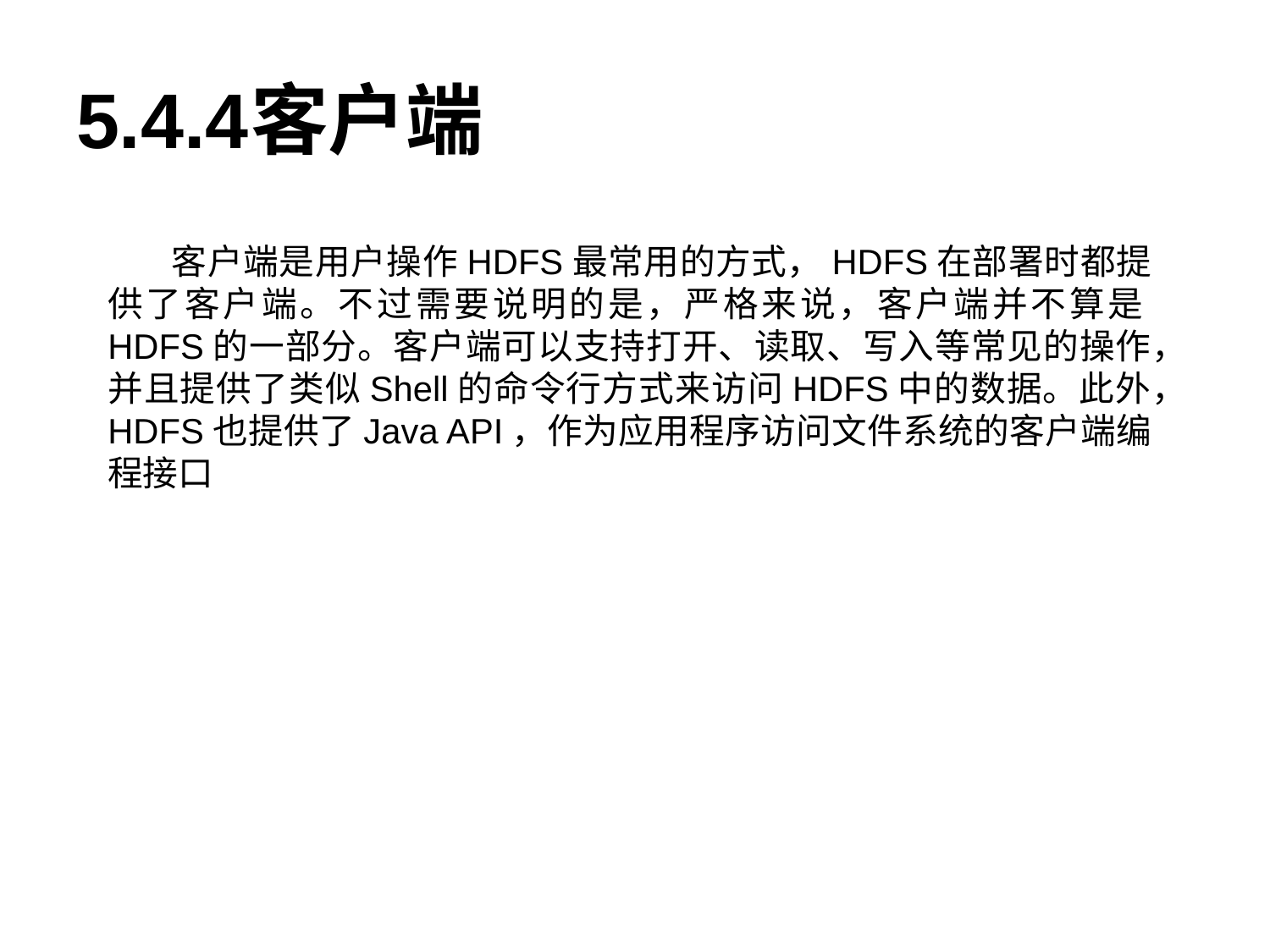

5.4.4	客户端
  客户端是用户操作HDFS最常用的方式，HDFS在部署时都提供了客户端。不过需要说明的是，严格来说，客户端并不算是HDFS的一部分。客户端可以支持打开、读取、写入等常见的操作，并且提供了类似Shell的命令行方式来访问HDFS中的数据。此外，HDFS也提供了Java API，作为应用程序访问文件系统的客户端编程接口